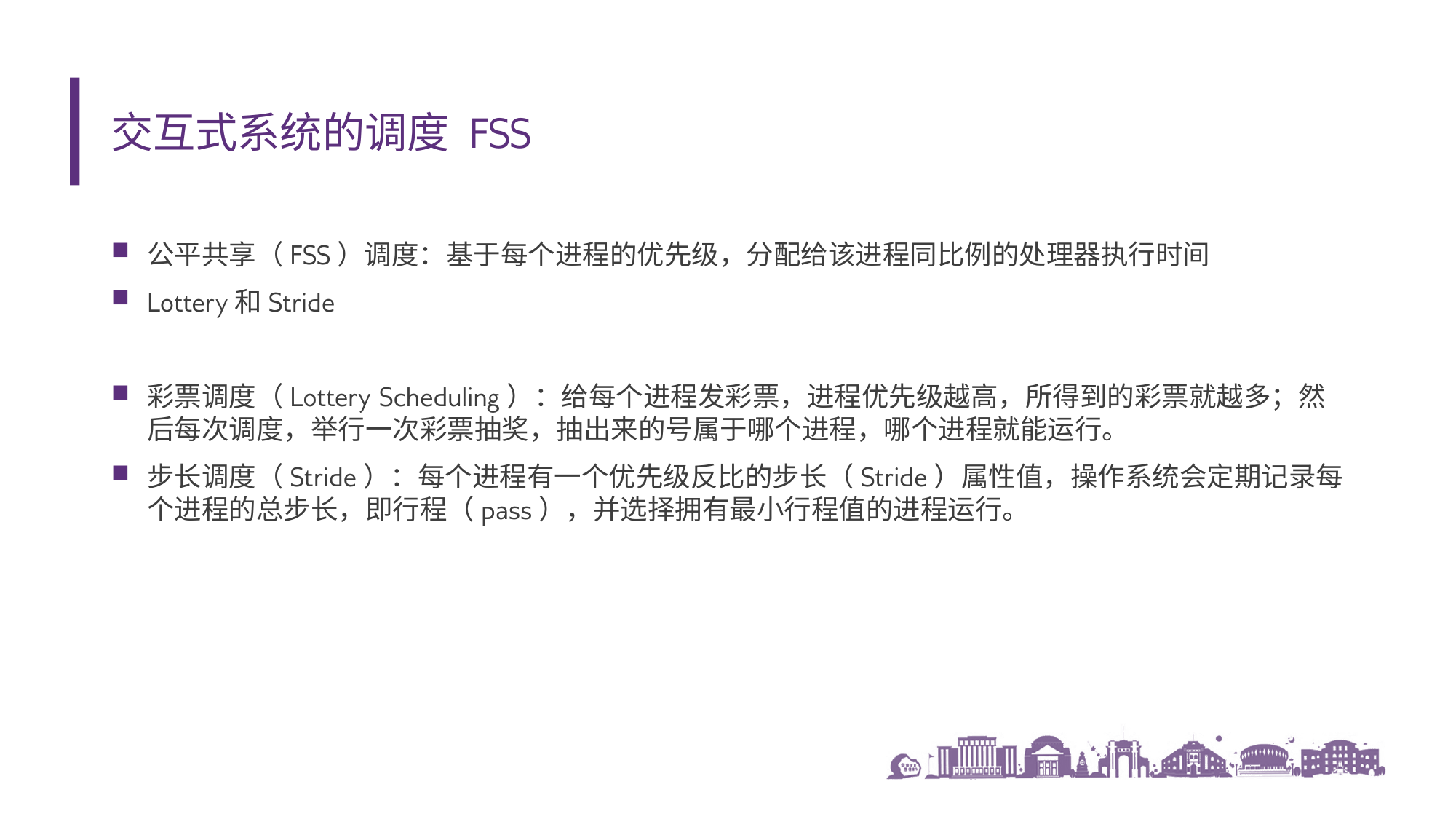

# 交互式系统的调度 FSS
公平共享（FSS）调度：基于每个进程的优先级，分配给该进程同比例的处理器执行时间
Lottery和Stride

彩票调度（Lottery Scheduling）：给每个进程发彩票，进程优先级越高，所得到的彩票就越多；然后每次调度，举行一次彩票抽奖，抽出来的号属于哪个进程，哪个进程就能运行。
步长调度（Stride）：每个进程有一个优先级反比的步长（Stride）属性值，操作系统会定期记录每个进程的总步长，即行程（pass），并选择拥有最小行程值的进程运行。